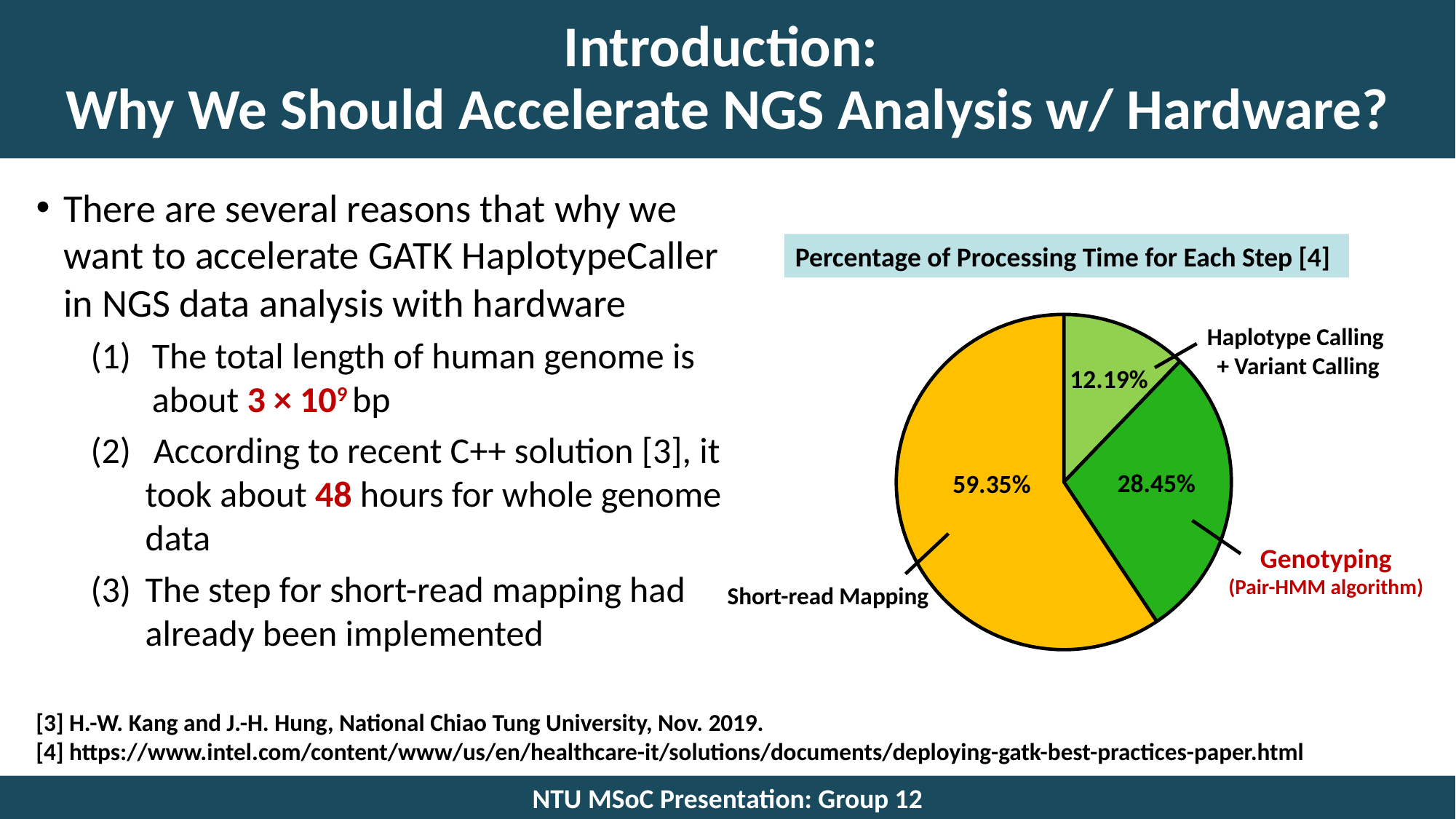

# Introduction: Why We Should Accelerate NGS Analysis w/ Hardware?
There are several reasons that why we want to accelerate GATK HaplotypeCaller in NGS data analysis with hardware
The total length of human genome is about 3 × 109 bp
 According to recent C++ solution [3], it took about 48 hours for whole genome data
The step for short-read mapping had already been implemented

Percentage of Processing Time for Each Step [4]

### Chart

| Category | 欄1 |
|---|---|
| Haplotype Calling | 12.19 |
Haplotype Calling
+ Variant Calling
12.19%
28.45%
59.35%
Genotyping
(Pair-HMM algorithm)
Short-read Mapping
[3] H.-W. Kang and J.-H. Hung, National Chiao Tung University, Nov. 2019.
[4] https://www.intel.com/content/www/us/en/healthcare-it/solutions/documents/deploying-gatk-best-practices-paper.html
NTU MSoC Presentation: Group 12
7